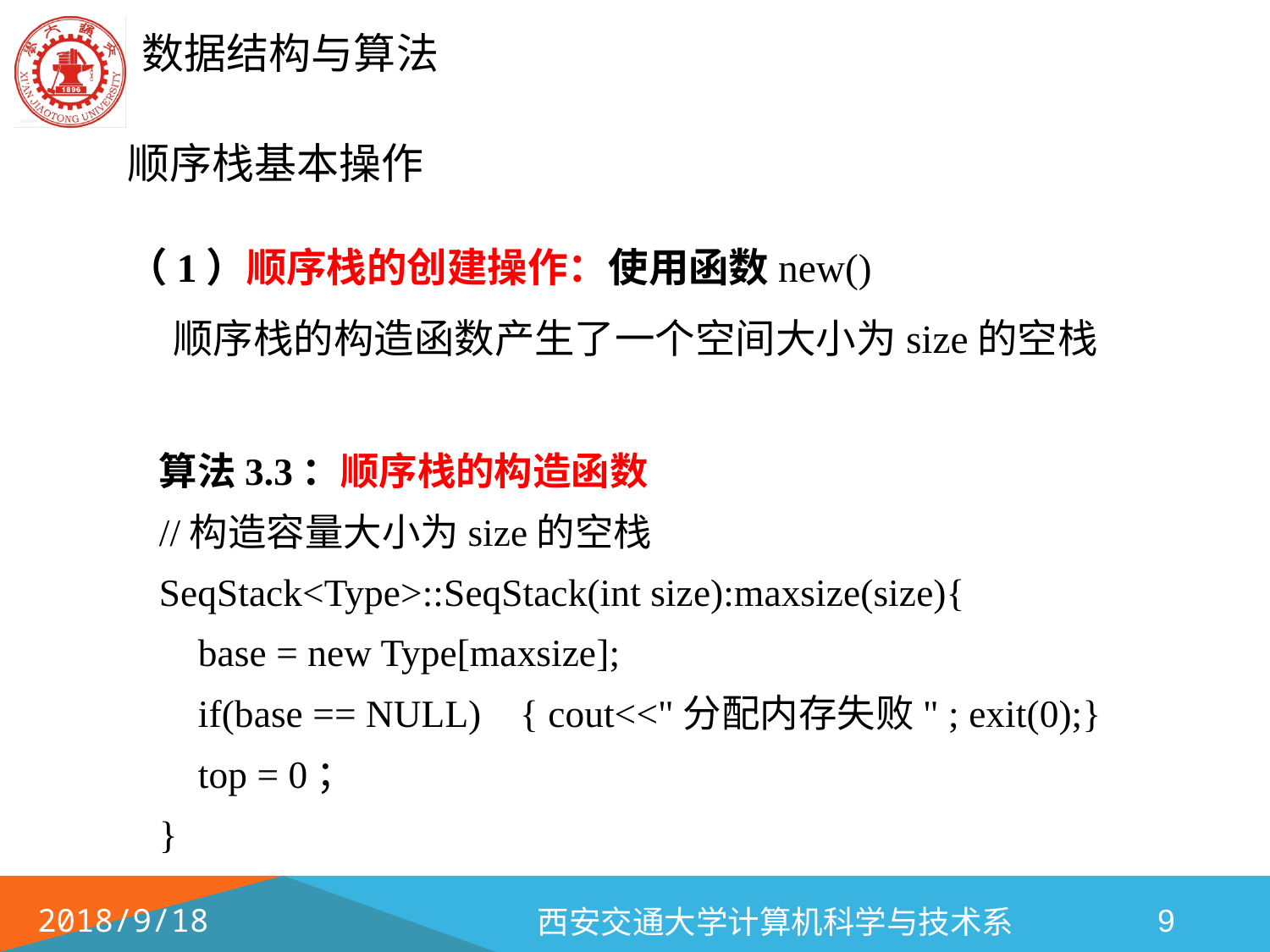

# 顺序栈基本操作
（1）顺序栈的创建操作：使用函数new()
	顺序栈的构造函数产生了一个空间大小为size的空栈

算法3.3：顺序栈的构造函数
//构造容量大小为size的空栈
SeqStack<Type>::SeqStack(int size):maxsize(size){
    base = new Type[maxsize];
    if(base == NULL)    { cout<<"分配内存失败" ; exit(0);}
    top = 0；
}